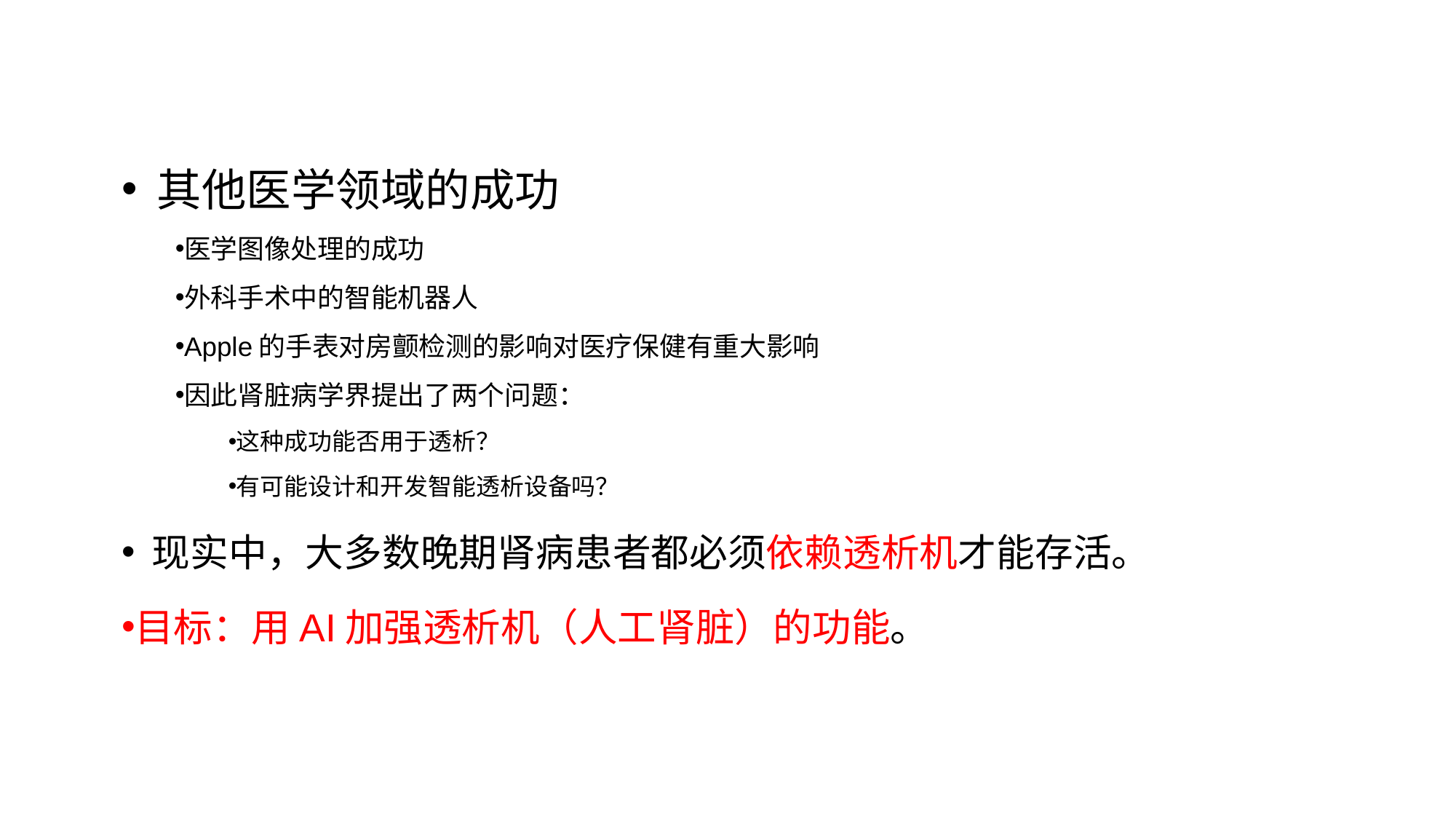

其他医学领域的成功
医学图像处理的成功
外科手术中的智能机器人
Apple的手表对房颤检测的影响对医疗保健有重大影响
因此肾脏病学界提出了两个问题：
这种成功能否用于透析？
有可能设计和开发智能透析设备吗？
 现实中，大多数晚期肾病患者都必须依赖透析机才能存活。
目标：用AI加强透析机（人工肾脏）的功能。